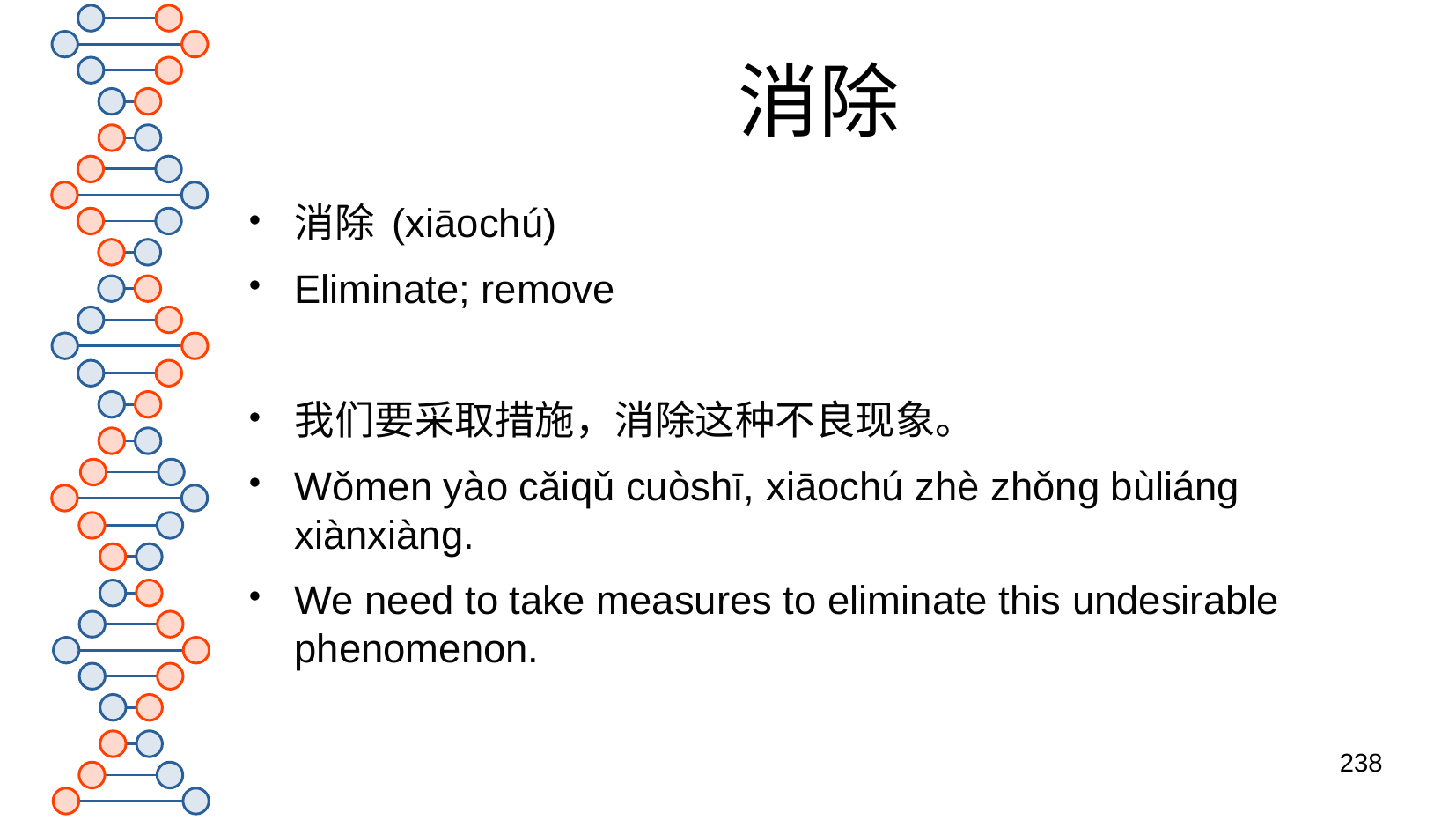

# 消除
消除 (xiāochú)
Eliminate; remove

我们要采取措施，消除这种不良现象。
Wǒmen yào cǎiqǔ cuòshī, xiāochú zhè zhǒng bùliáng xiànxiàng.
We need to take measures to eliminate this undesirable phenomenon.

238